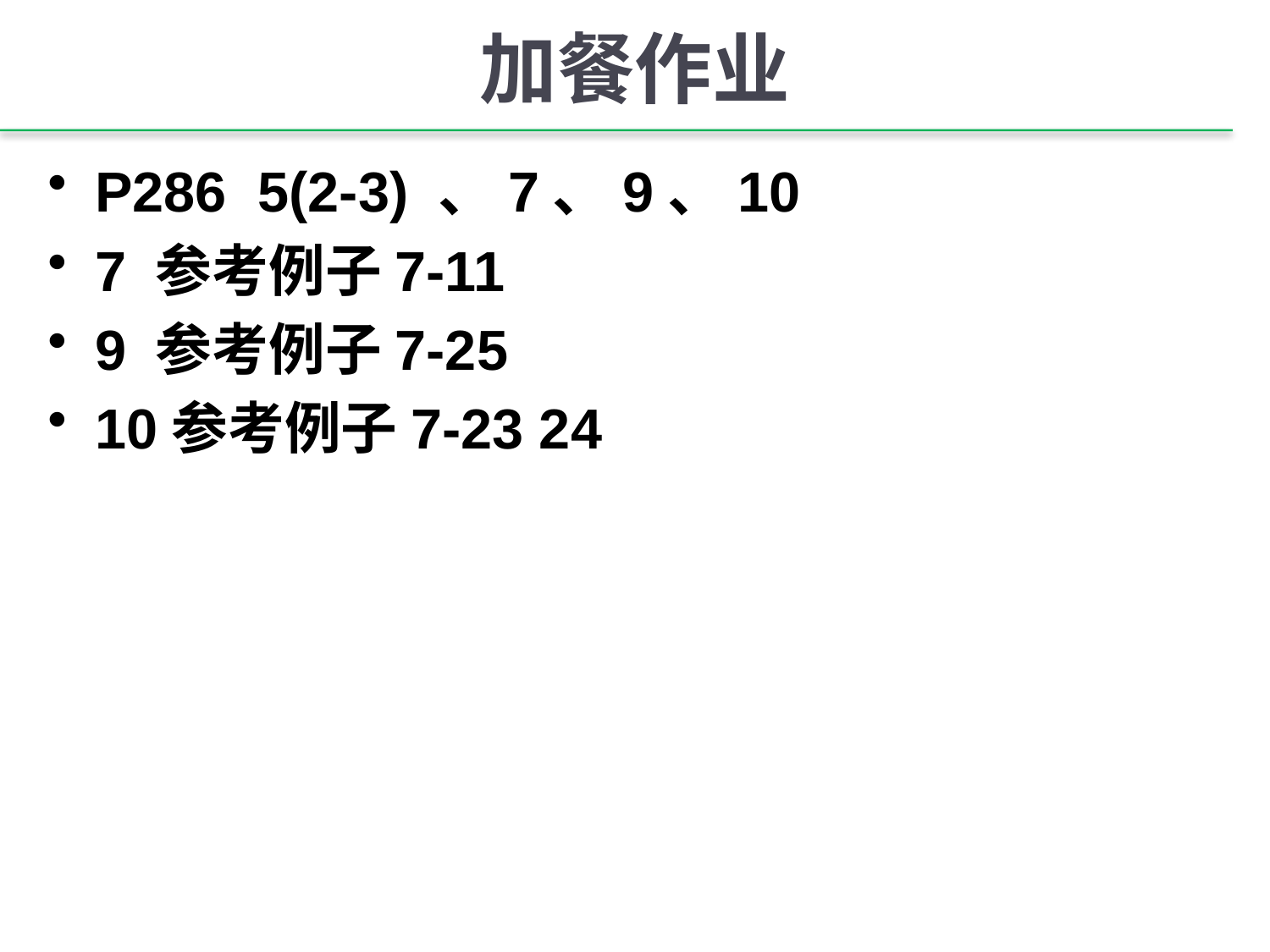

# 加餐作业
P286  5(2-3) 、7、9、10
7 参考例子7-11
9 参考例子7-25
10参考例子7-23 24